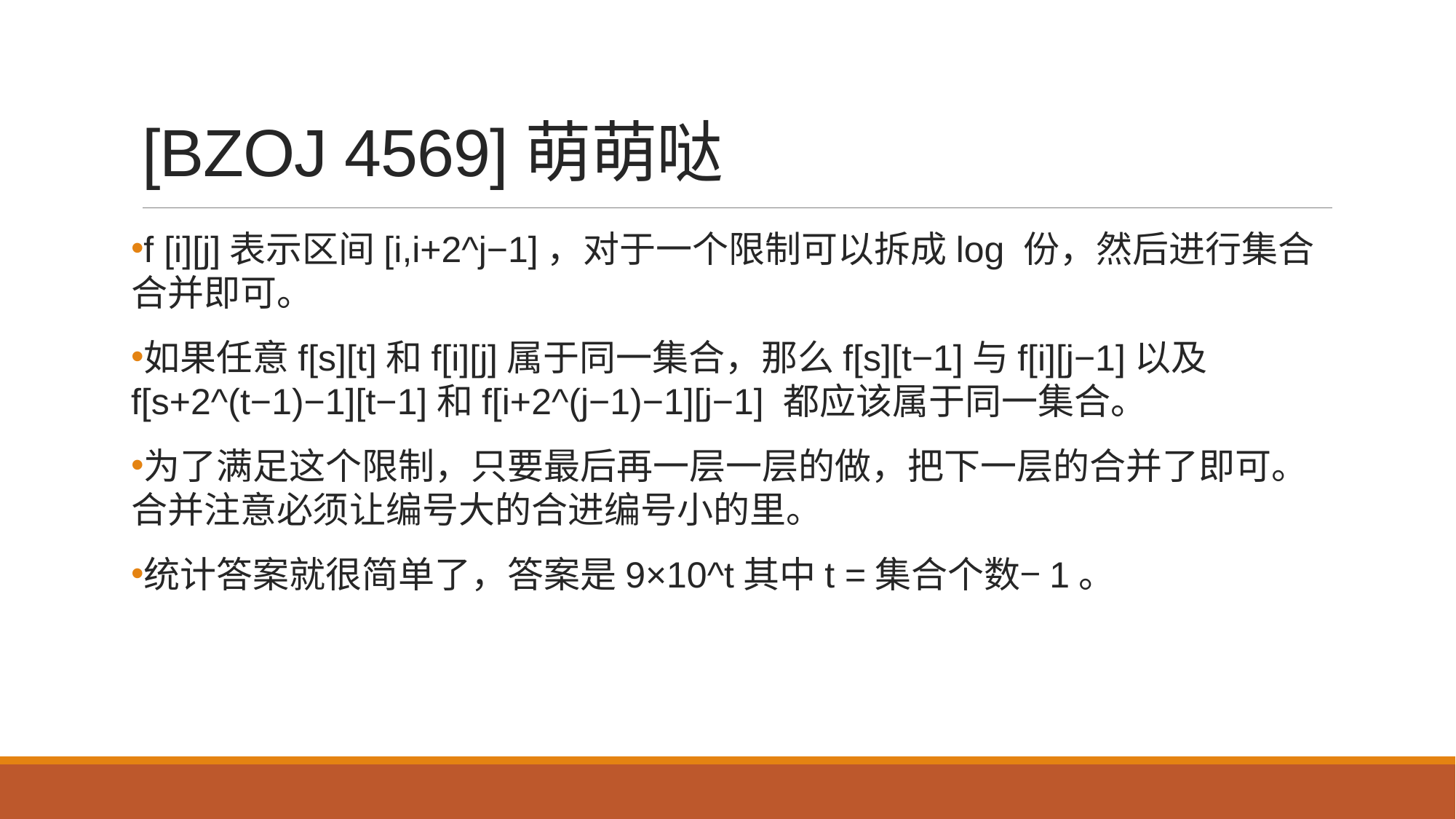

# [BZOJ 4569]萌萌哒
f [i][j]表示区间[i,i+2^j−1]，对于一个限制可以拆成log 份，然后进行集合合并即可。
如果任意f[s][t]和f[i][j]属于同一集合，那么f[s][t−1]与f[i][j−1]以及f[s+2^(t−1)−1][t−1]和f[i+2^(j−1)−1][j−1] 都应该属于同一集合。
为了满足这个限制，只要最后再一层一层的做，把下一层的合并了即可。合并注意必须让编号大的合进编号小的里。
统计答案就很简单了，答案是9×10^t其中t =集合个数−1。